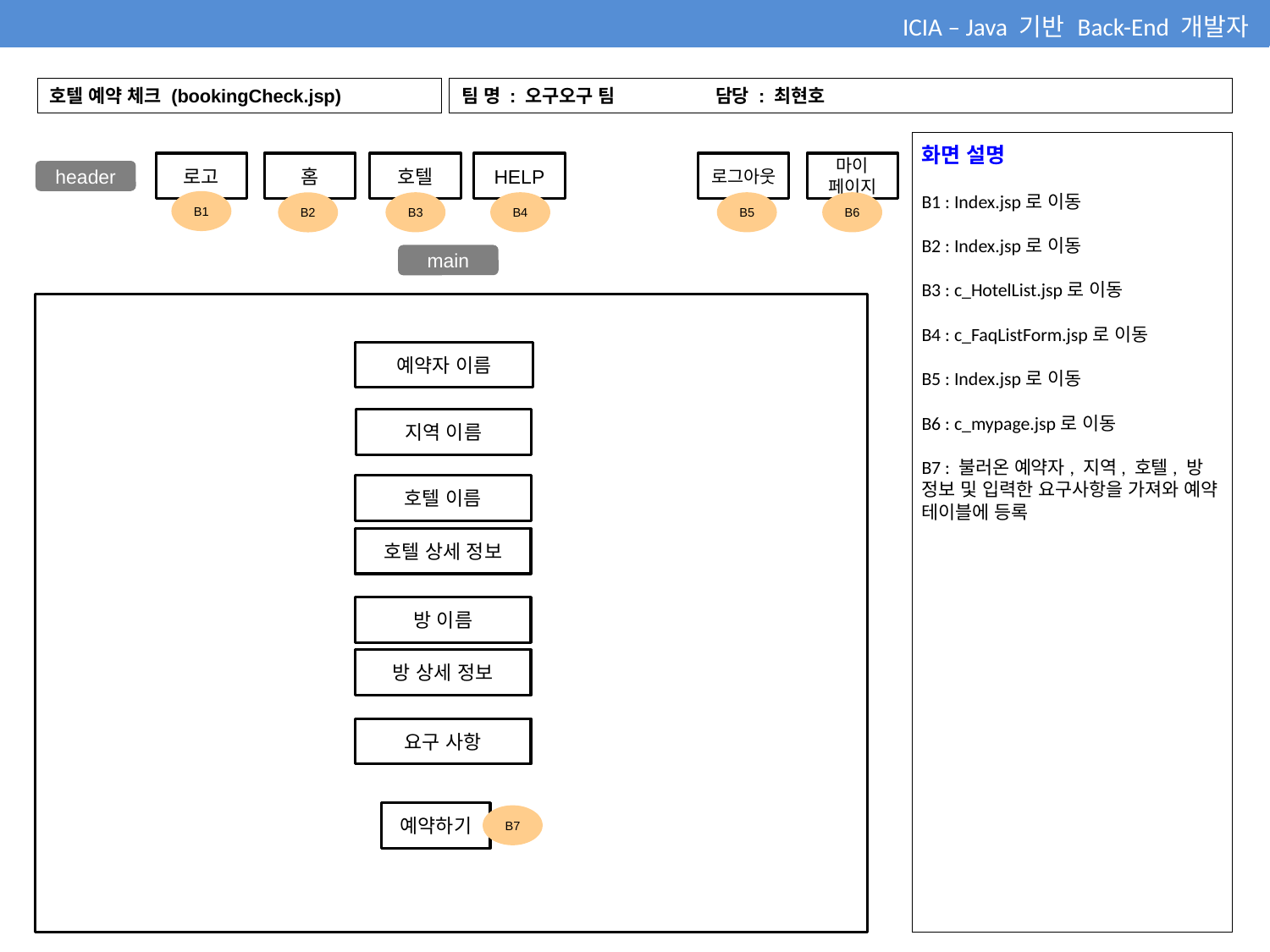

ICIA – Java 기반 Back-End 개발자
호텔 예약 체크 (bookingCheck.jsp)
팀 명 : 오구오구 팀	담당 : 최현호
화면 설명

B1 : Index.jsp로 이동

B2 : Index.jsp로 이동

B3 : c_HotelList.jsp로 이동

B4 : c_FaqListForm.jsp로 이동

B5 : Index.jsp로 이동

B6 : c_mypage.jsp로 이동

B7 : 불러온 예약자, 지역, 호텔, 방 정보 및 입력한 요구사항을 가져와 예약 테이블에 등록

로고
홈
호텔
HELP
로그아웃
마이
페이지
header
B1
B3
B4
B5
B6
B2
main

예약자 이름
지역 이름
호텔 이름
호텔 상세 정보
방 이름
방 상세 정보
요구 사항
예약하기
B7